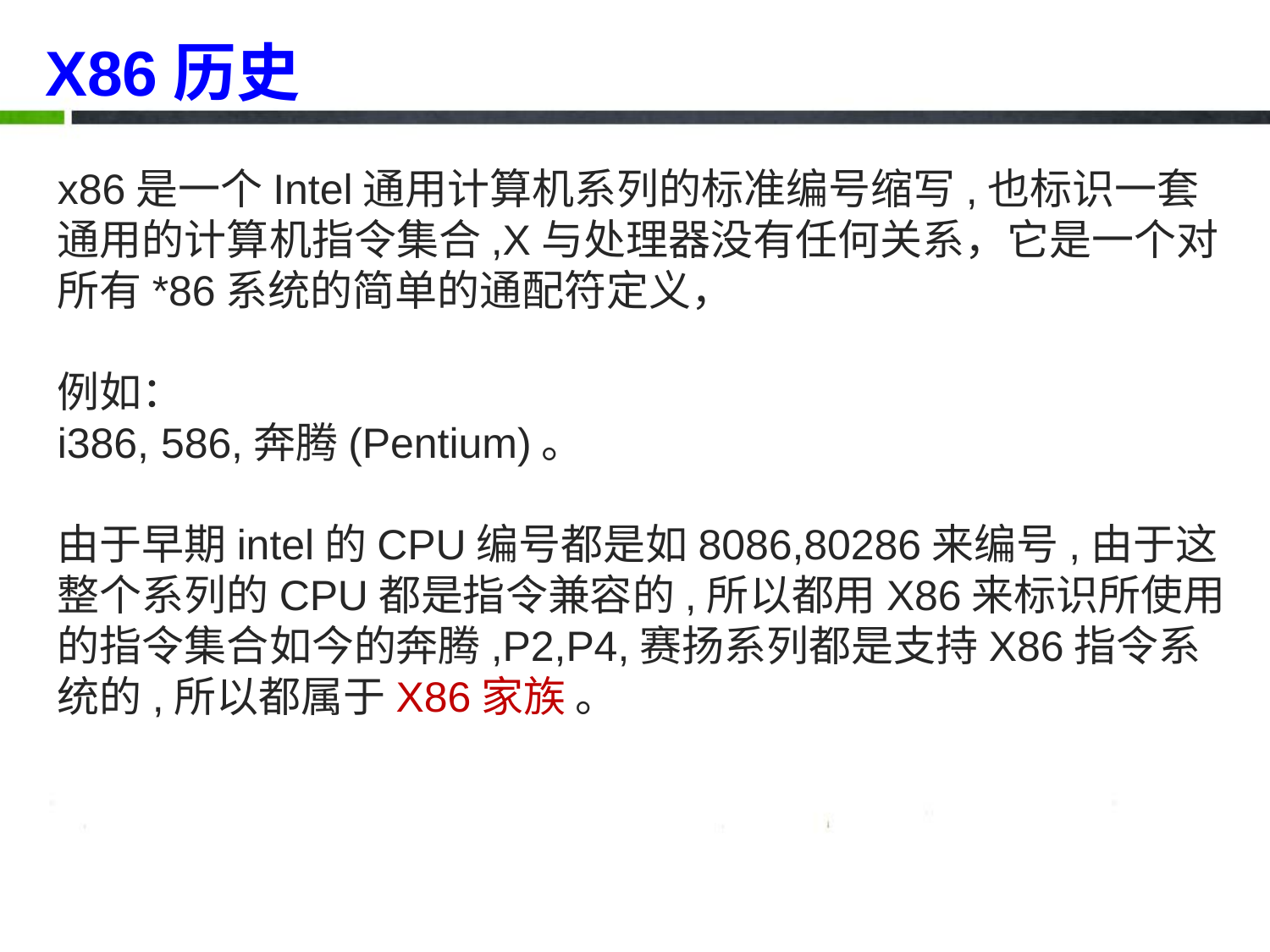

X86历史
x86是一个Intel通用计算机系列的标准编号缩写,也标识一套通用的计算机指令集合,X与处理器没有任何关系，它是一个对所有*86系统的简单的通配符定义，

例如：
i386, 586,奔腾(Pentium)。

由于早期intel的CPU编号都是如8086,80286来编号,由于这整个系列的CPU都是指令兼容的,所以都用X86来标识所使用的指令集合如今的奔腾,P2,P4,赛扬系列都是支持X86指令系统的,所以都属于X86家族 。
36